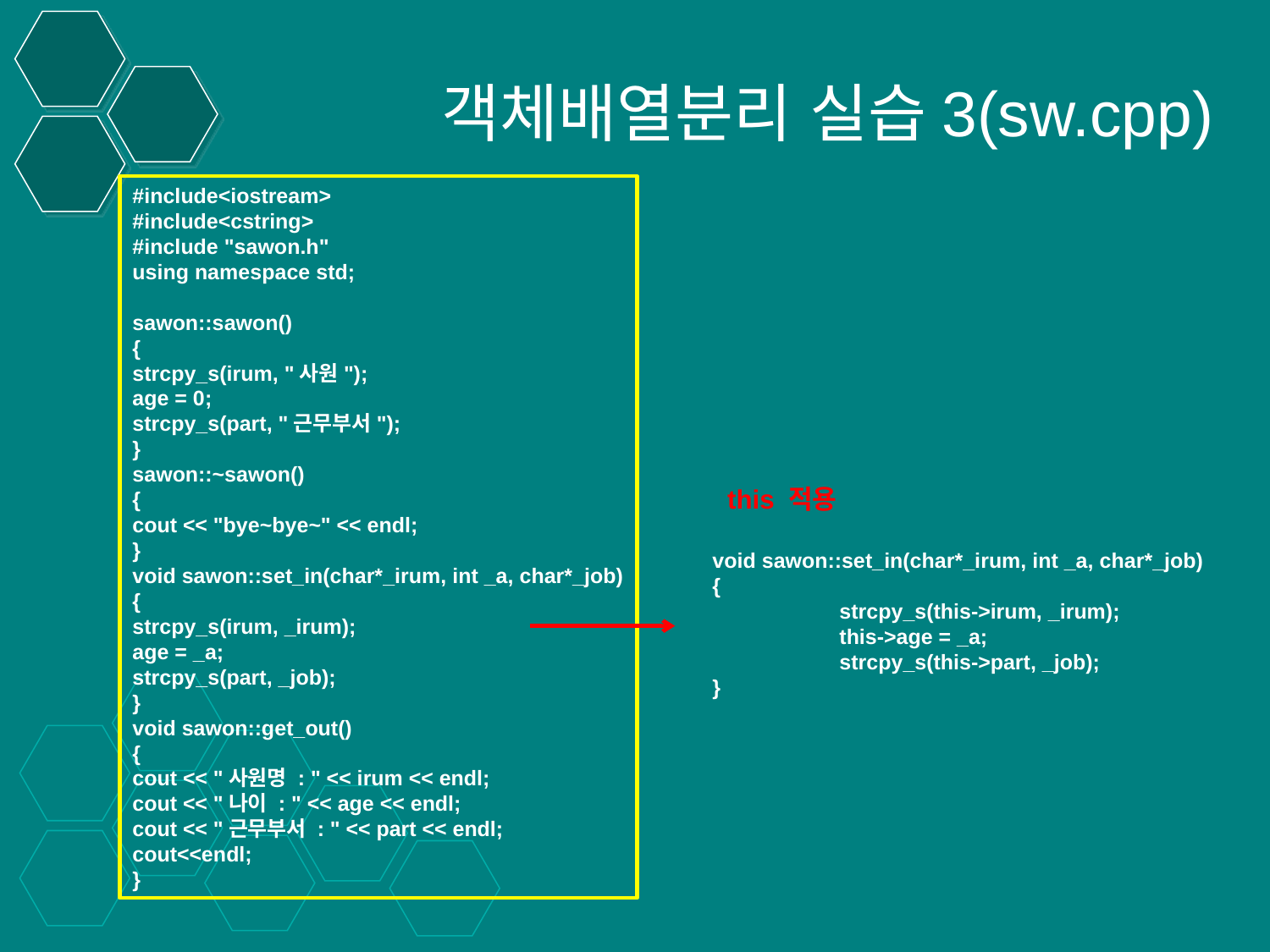

객체배열분리 실습3(sw.cpp)
#include<iostream>
#include<cstring>
#include "sawon.h"
using namespace std;

sawon::sawon()
{
strcpy_s(irum, "사원");
age = 0;
strcpy_s(part, "근무부서");
}
sawon::~sawon()
{
cout << "bye~bye~" << endl;
}
void sawon::set_in(char*_irum, int _a, char*_job)
{
strcpy_s(irum, _irum);
age = _a;
strcpy_s(part, _job);
}
void sawon::get_out()
{
cout << "사원명 : " << irum << endl;
cout << "나이 : " << age << endl;
cout << "근무부서 : " << part << endl;
cout<<endl;
}
this 적용
void sawon::set_in(char*_irum, int _a, char*_job)
{
	strcpy_s(this->irum, _irum);
	this->age = _a;
	strcpy_s(this->part, _job);
}